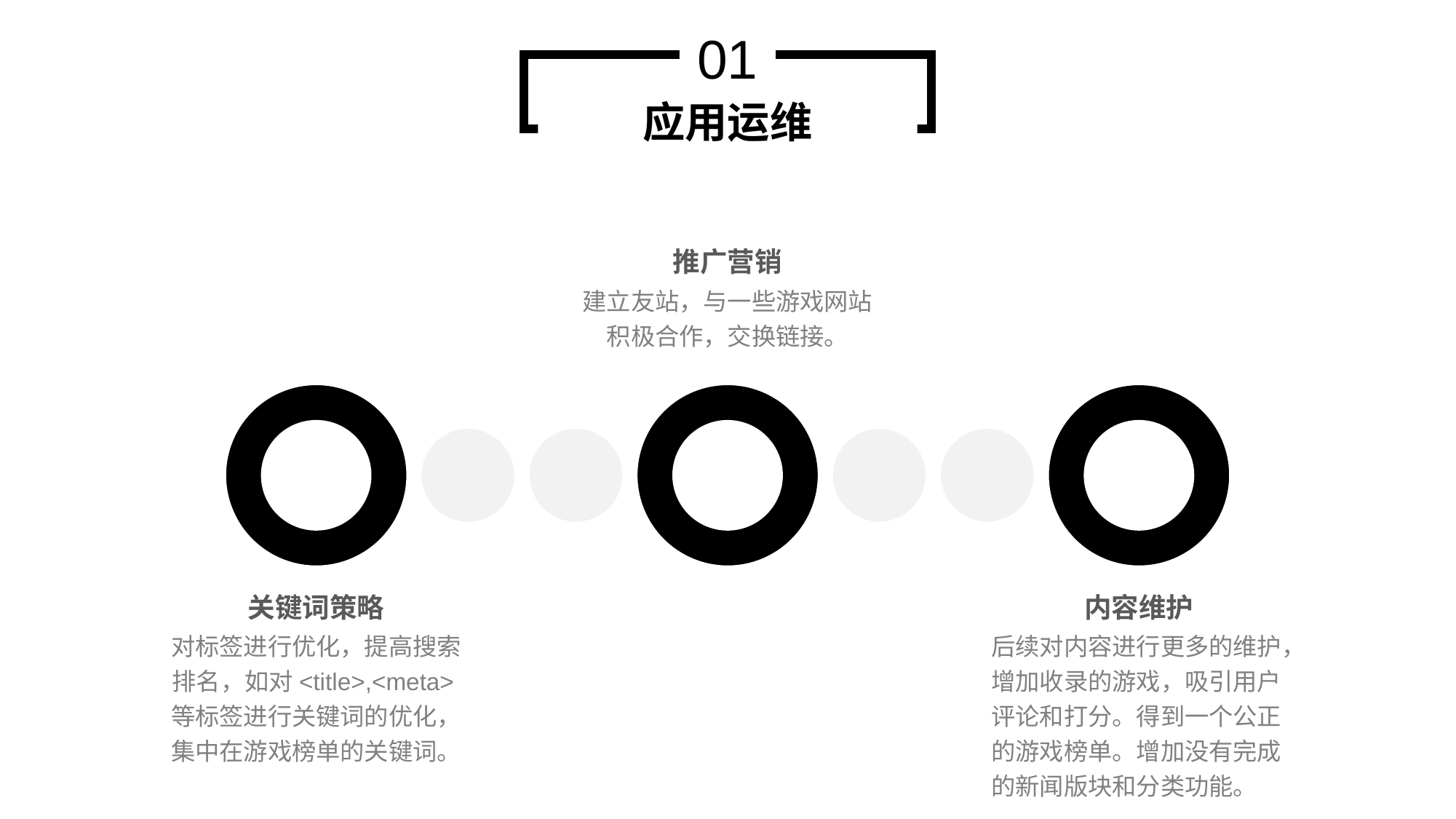

01

应用运维
推广营销
建立友站，与一些游戏网站积极合作，交换链接。

关键词策略
对标签进行优化，提高搜索排名，如对<title>,<meta>等标签进行关键词的优化，集中在游戏榜单的关键词。
内容维护
后续对内容进行更多的维护，增加收录的游戏，吸引用户评论和打分。得到一个公正的游戏榜单。增加没有完成的新闻版块和分类功能。